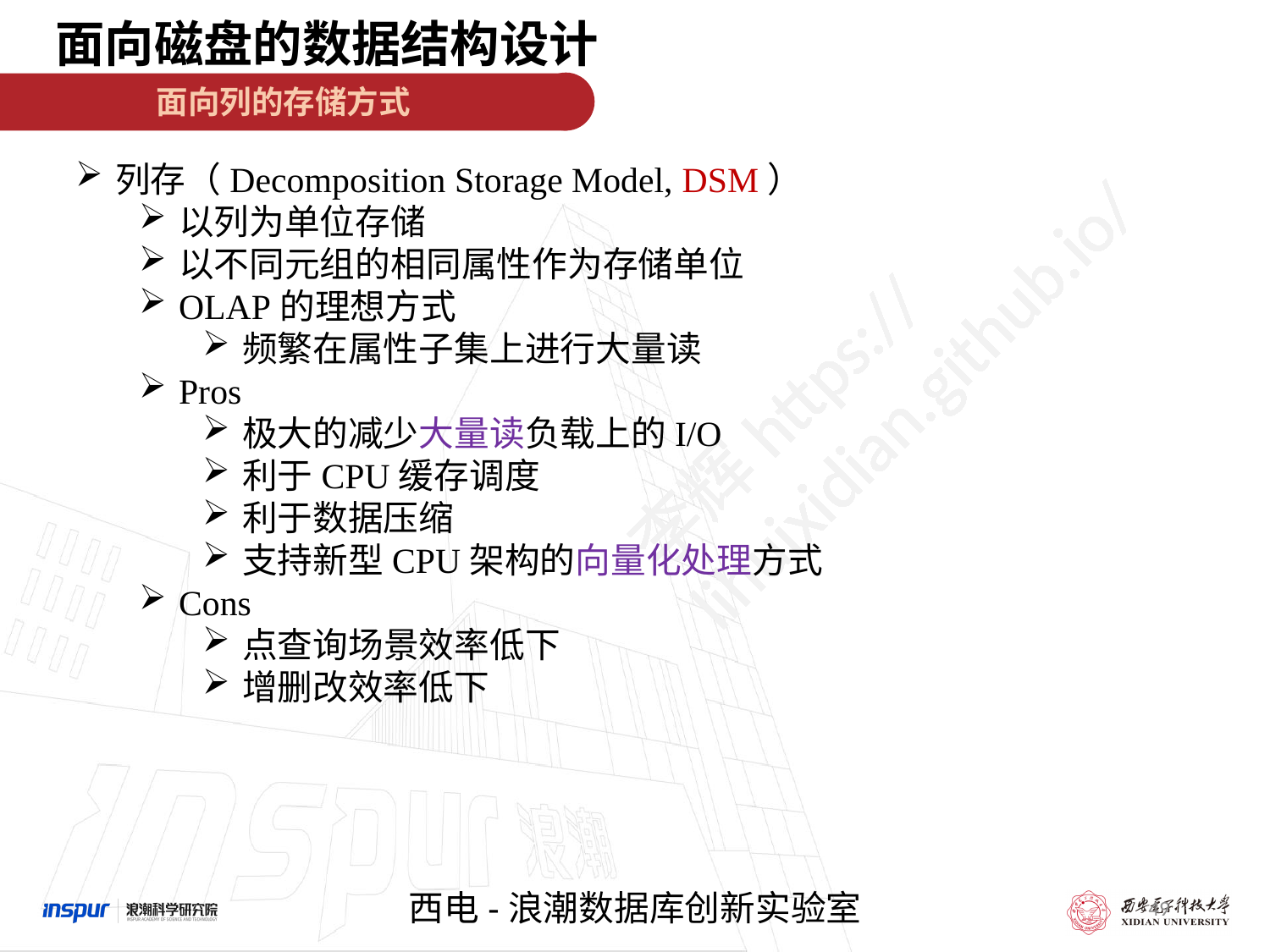

面向磁盘的数据结构设计

面向列的存储方式
列存（Decomposition Storage Model, DSM）
以列为单位存储
以不同元组的相同属性作为存储单位
OLAP的理想方式
频繁在属性子集上进行大量读
Pros
极大的减少大量读负载上的I/O
利于CPU缓存调度
利于数据压缩
支持新型CPU架构的向量化处理方式
Cons
点查询场景效率低下
增删改效率低下

49